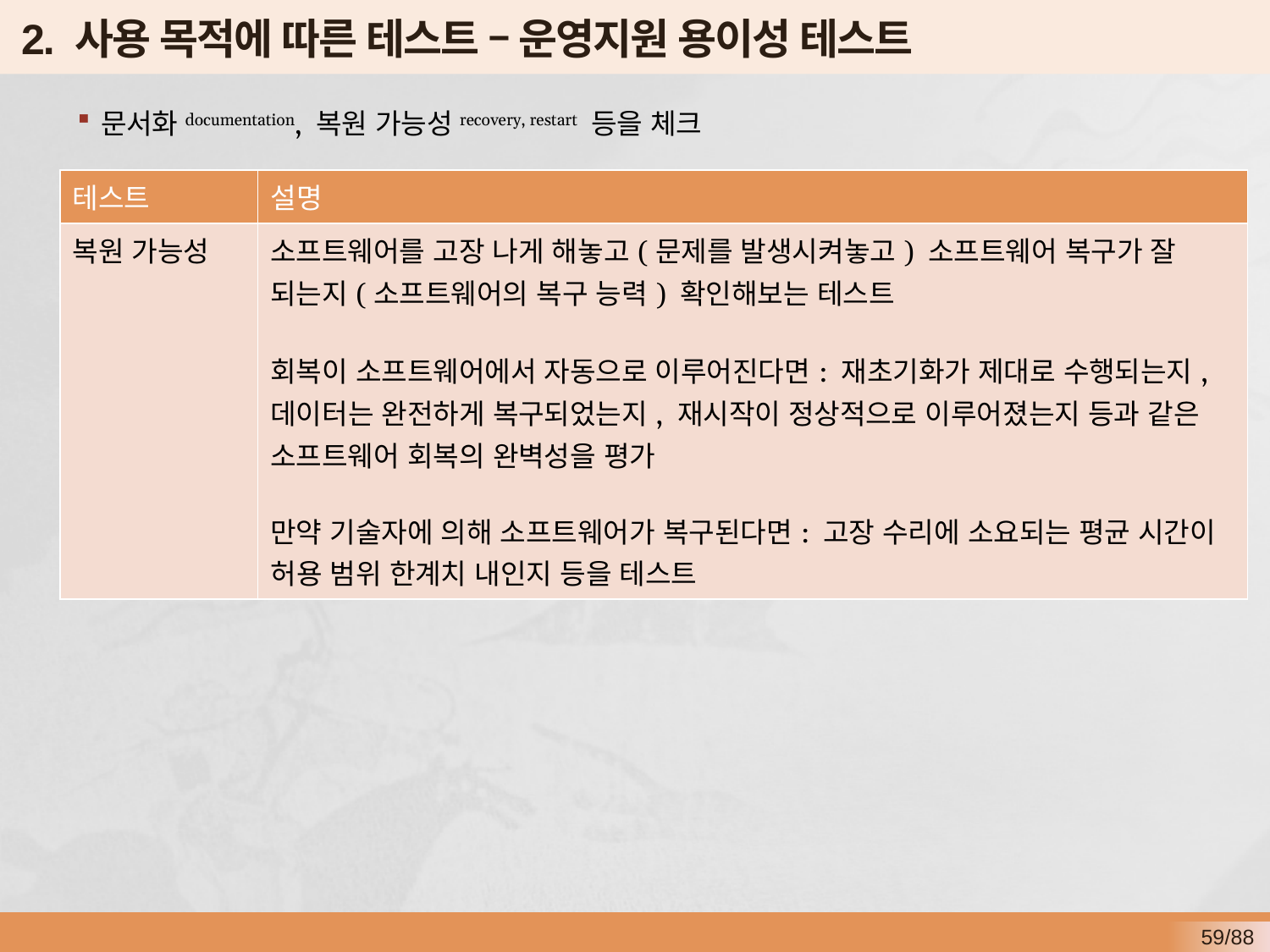

# 2. 사용 목적에 따른 테스트 – 운영지원 용이성 테스트
문서화documentation, 복원 가능성recovery, restart 등을 체크
| 테스트 | 설명 |
| --- | --- |
| 복원 가능성 | 소프트웨어를 고장 나게 해놓고(문제를 발생시켜놓고) 소프트웨어 복구가 잘 되는지(소프트웨어의 복구 능력) 확인해보는 테스트 회복이 소프트웨어에서 자동으로 이루어진다면: 재초기화가 제대로 수행되는지, 데이터는 완전하게 복구되었는지, 재시작이 정상적으로 이루어졌는지 등과 같은 소프트웨어 회복의 완벽성을 평가 만약 기술자에 의해 소프트웨어가 복구된다면: 고장 수리에 소요되는 평균 시간이 허용 범위 한계치 내인지 등을 테스트 |